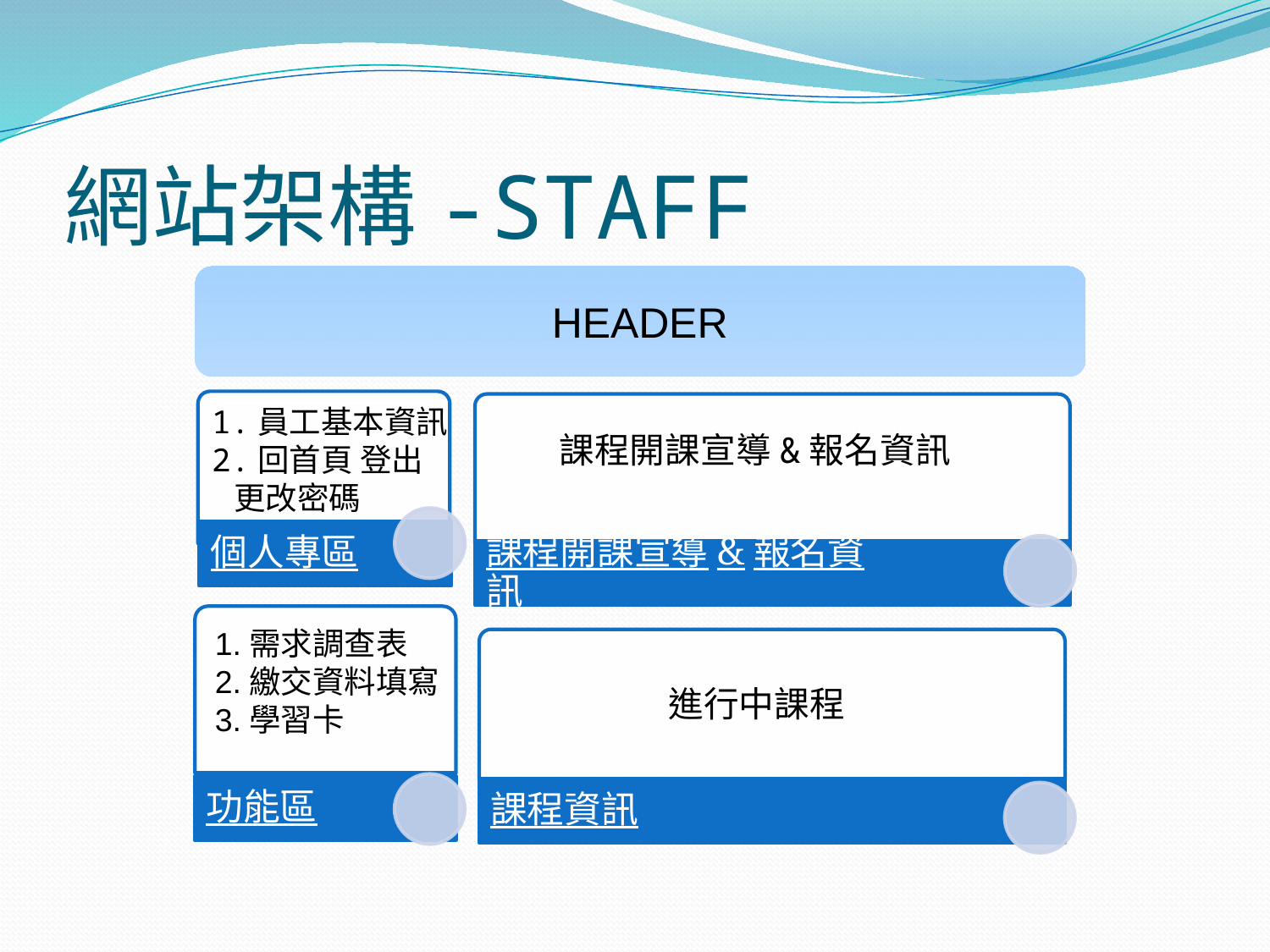

# 網站架構-STAFF
HEADER
個人專區
功能區
課程開課宣導&報名資訊
課程資訊
1.員工基本資訊
2.回首頁 登出
  更改密碼

課程開課宣導&報名資訊

1.需求調查表
2.繳交資料填寫
3.學習卡
進行中課程